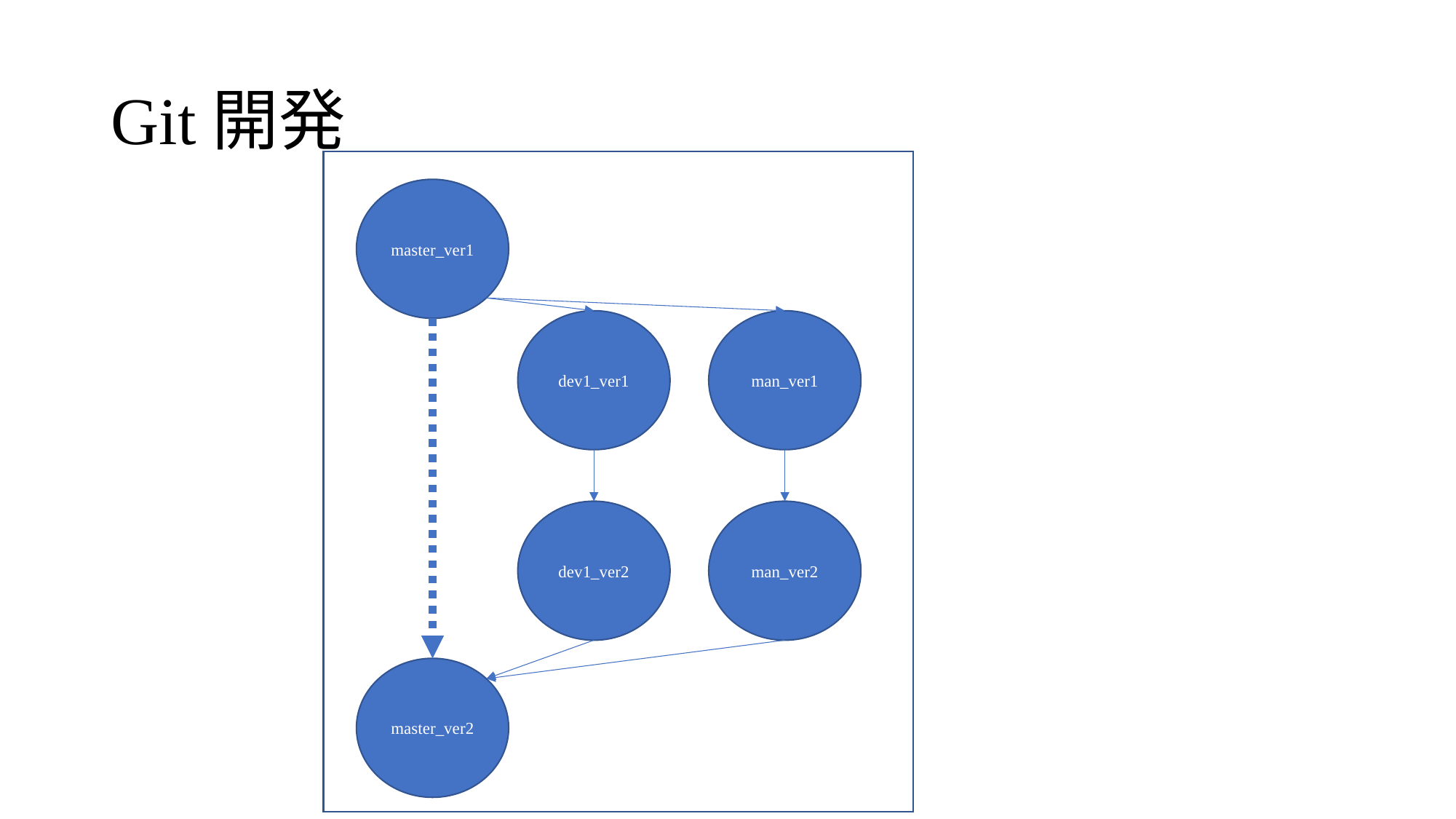

# Git開発

master_ver1
dev1_ver1
man_ver1
dev1_ver2
man_ver2
master_ver2